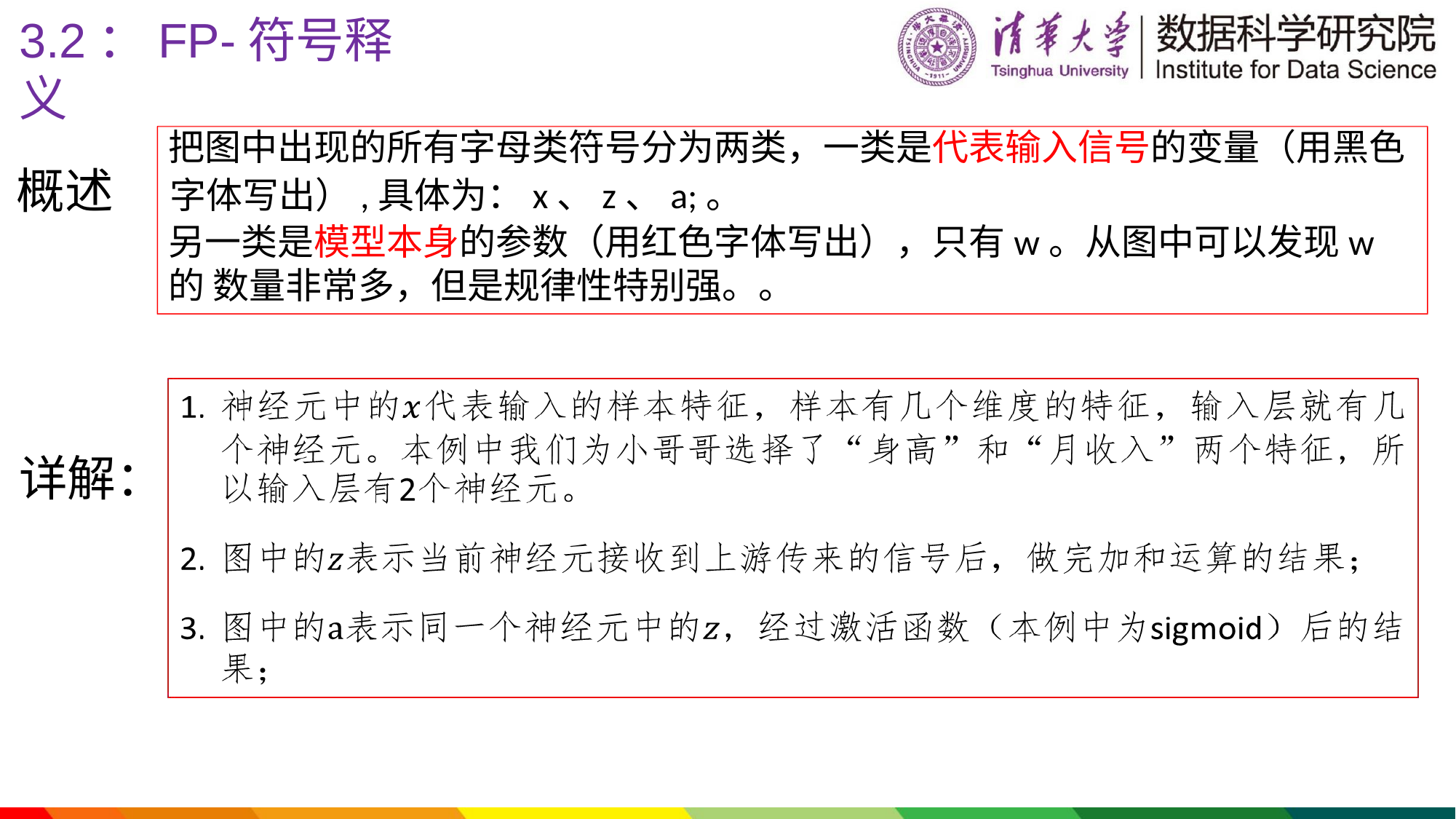

# 3.2：FP-符号释义

把图中出现的所有字母类符号分为两类，一类是代表输入信号的变量（用黑色
概述	字体写出）,具体为：x、z、a;。
另一类是模型本身的参数（用红色字体写出），只有w。从图中可以发现w的 数量非常多，但是规律性特别强。。

详解：